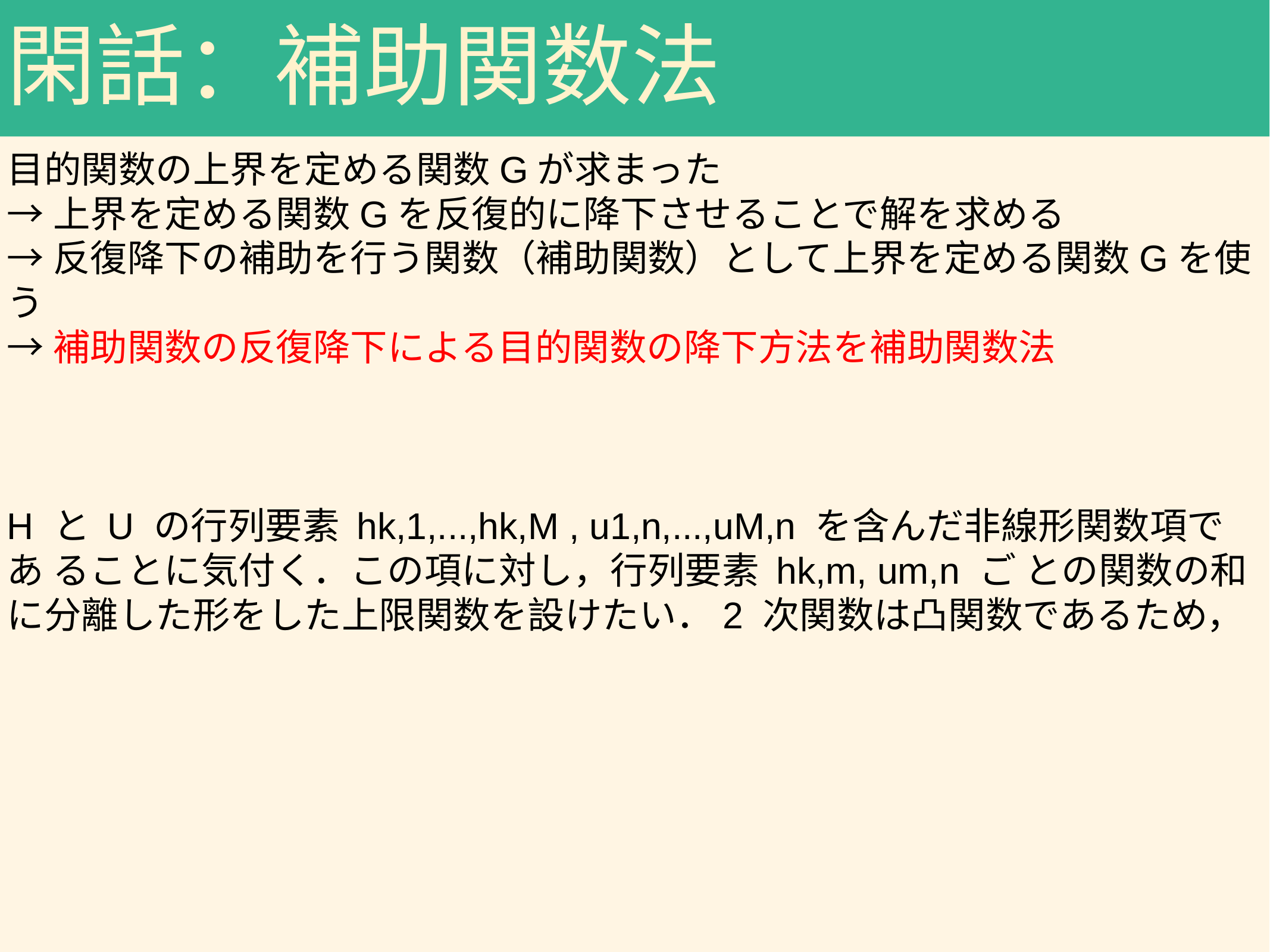

閑話：補助関数法
目的関数の上界を定める関数Gが求まった
→上界を定める関数Gを反復的に降下させることで解を求める
→反復降下の補助を行う関数（補助関数）として上界を定める関数Gを使う
→補助関数の反復降下による目的関数の降下方法を補助関数法

H と U の行列要素 hk,1,...,hk,M , u1,n,...,uM,n を含んだ非線形関数項であ ることに気付く．この項に対し，行列要素 hk,m, um,n ご との関数の和に分離した形をした上限関数を設けたい．2 次関数は凸関数であるため，